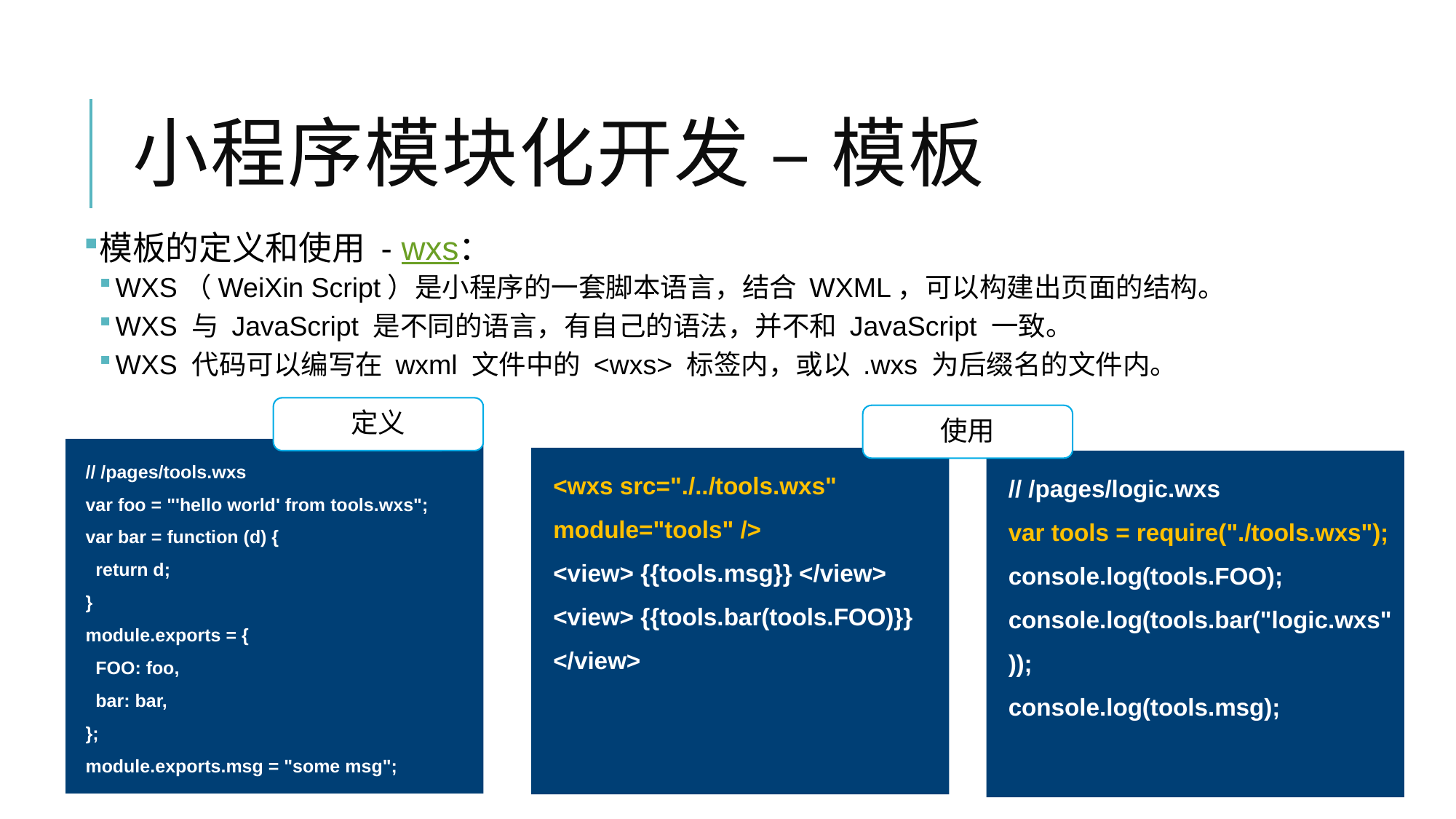

# 小程序模块化开发 – 模板
模板的定义和使用 - wxs：
WXS（WeiXin Script）是小程序的一套脚本语言，结合 WXML，可以构建出页面的结构。
WXS 与 JavaScript 是不同的语言，有自己的语法，并不和 JavaScript 一致。
WXS 代码可以编写在 wxml 文件中的 <wxs> 标签内，或以 .wxs 为后缀名的文件内。

定义
使用

// /pages/tools.wxs
var foo = "'hello world' from tools.wxs";
var bar = function (d) {
  return d;
}
module.exports = {
  FOO: foo,
  bar: bar,
};
module.exports.msg = "some msg";

<wxs src="./../tools.wxs" module="tools" />
<view> {{tools.msg}} </view>
<view> {{tools.bar(tools.FOO)}} </view>

// /pages/logic.wxs
var tools = require("./tools.wxs");
console.log(tools.FOO);
console.log(tools.bar("logic.wxs"));
console.log(tools.msg);